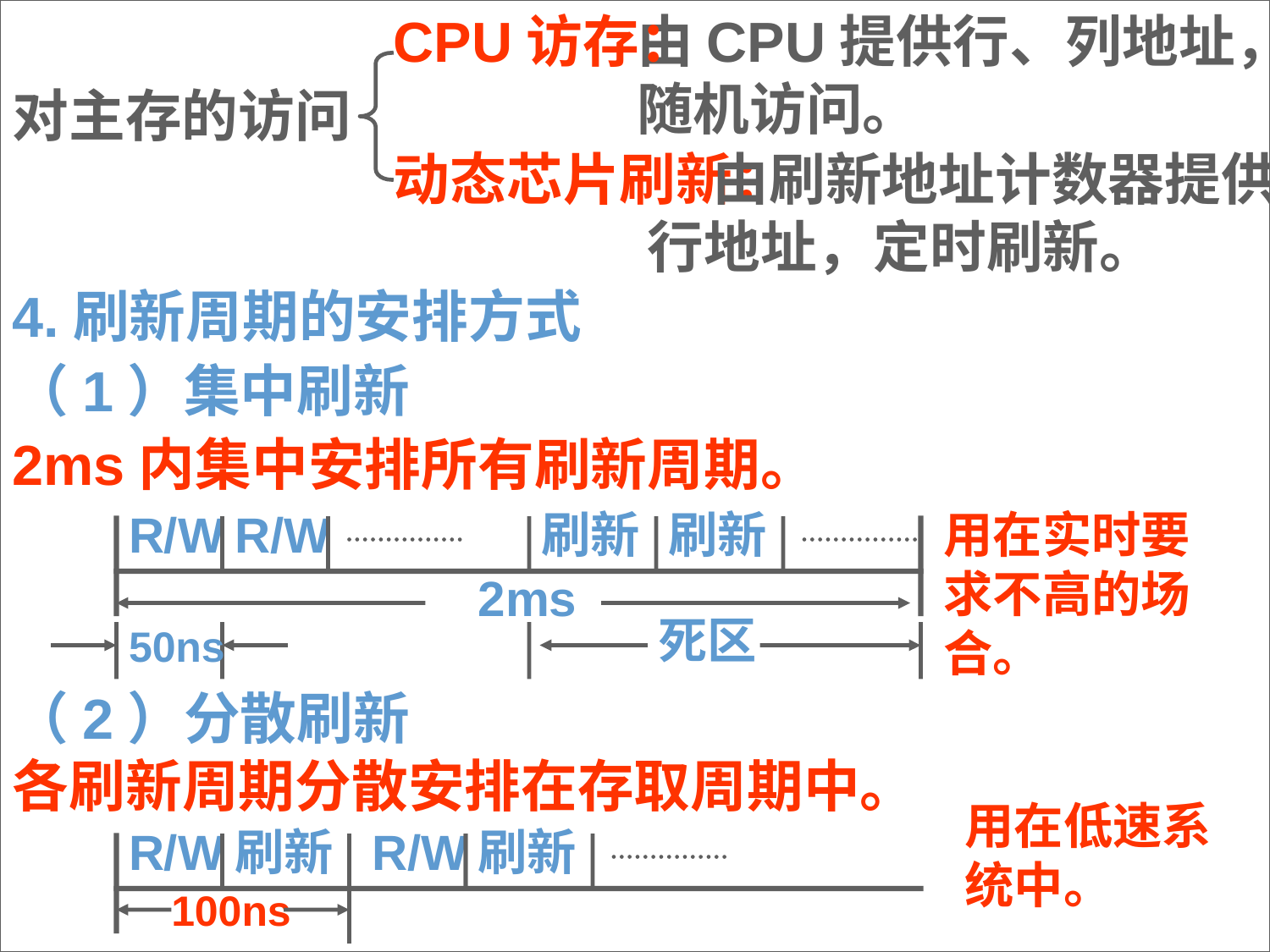

CPU访存：
由CPU提供行、列地址，随机访问。

对主存的访问
动态芯片刷新：
    由刷新地址计数器提供行地址，定时刷新。
4.刷新周期的安排方式
（1）集中刷新
2ms内集中安排所有刷新周期。
R/W

R/W

刷新

刷新

用在实时要求不高的场合。
2ms

死区
50ns

（2）分散刷新
各刷新周期分散安排在存取周期中。
用在低速系统中。
R/W

刷新

R/W

刷新

100ns